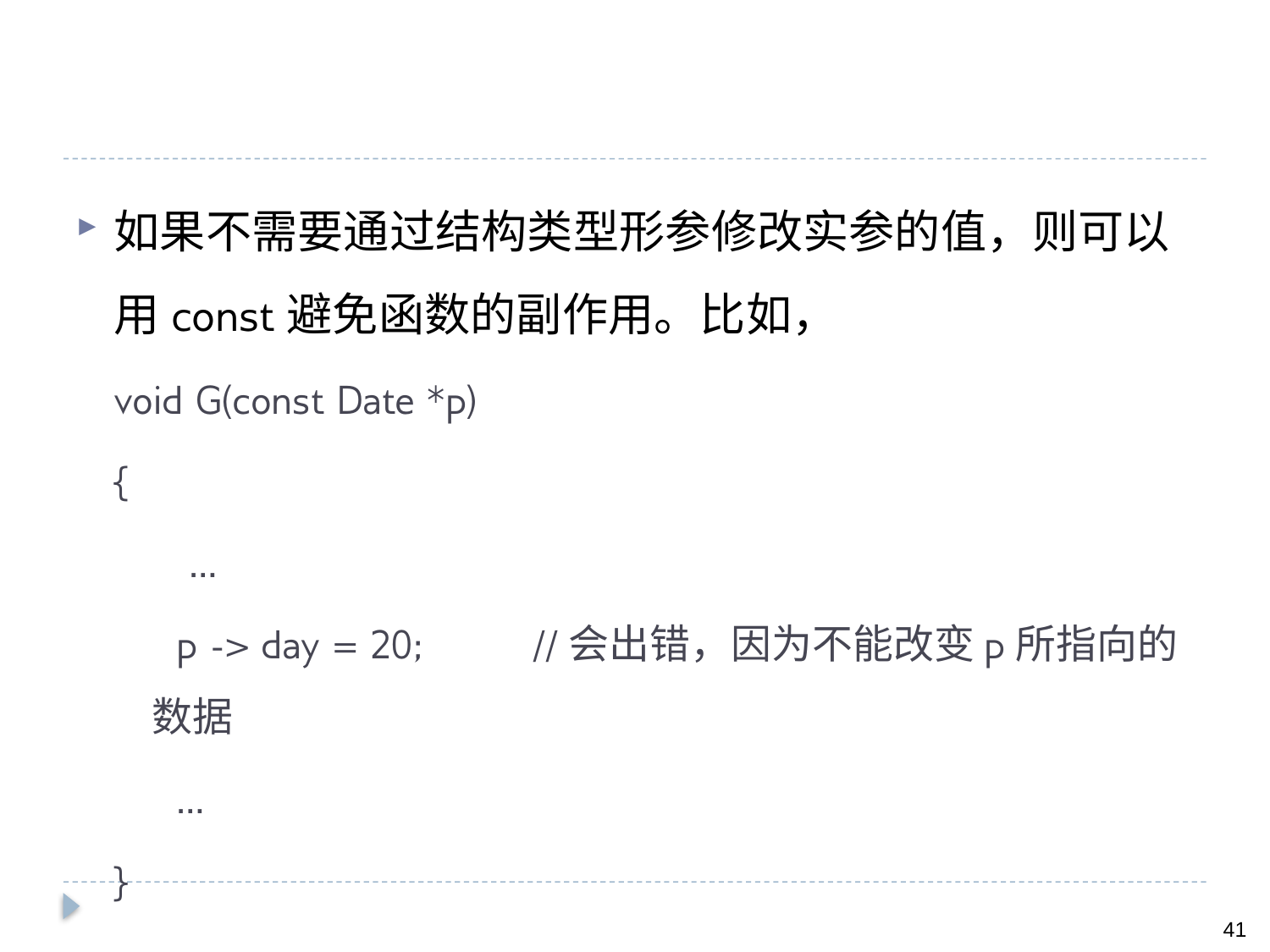

#
如果不需要通过结构类型形参修改实参的值，则可以用const避免函数的副作用。比如，
void G(const Date *p)
{
	   …
	  p -> day = 20;	//会出错，因为不能改变p所指向的数据
	  …
}

41